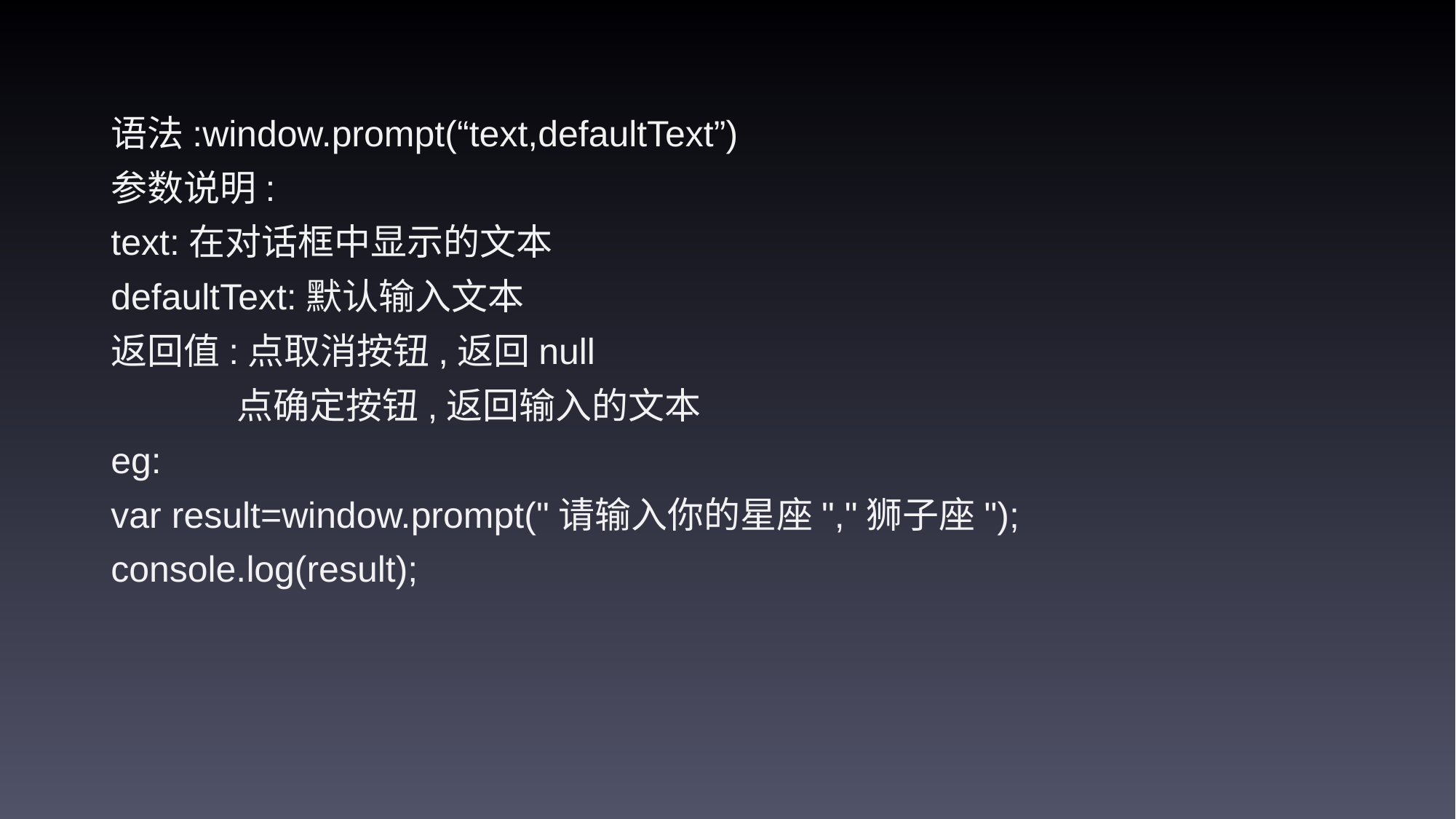

语法:window.prompt(“text,defaultText”)
参数说明:
text:在对话框中显示的文本
defaultText:默认输入文本
返回值:点取消按钮,返回null
	 点确定按钮,返回输入的文本
eg:
var result=window.prompt("请输入你的星座","狮子座");
console.log(result);